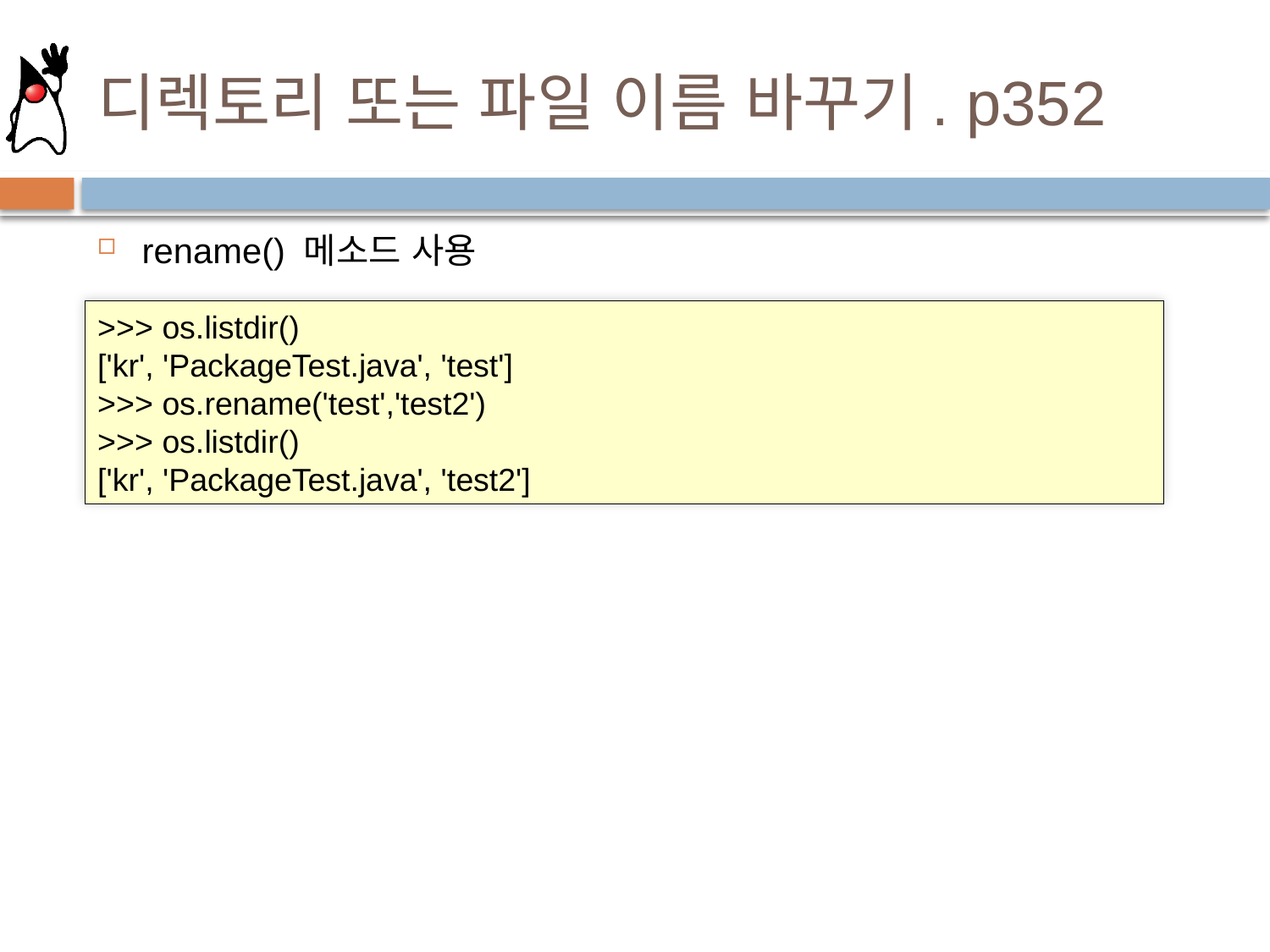

# 디렉토리 또는 파일 이름 바꾸기. p352
rename() 메소드 사용
>>> os.listdir()
['kr', 'PackageTest.java', 'test']
>>> os.rename('test','test2')
>>> os.listdir()
['kr', 'PackageTest.java', 'test2']